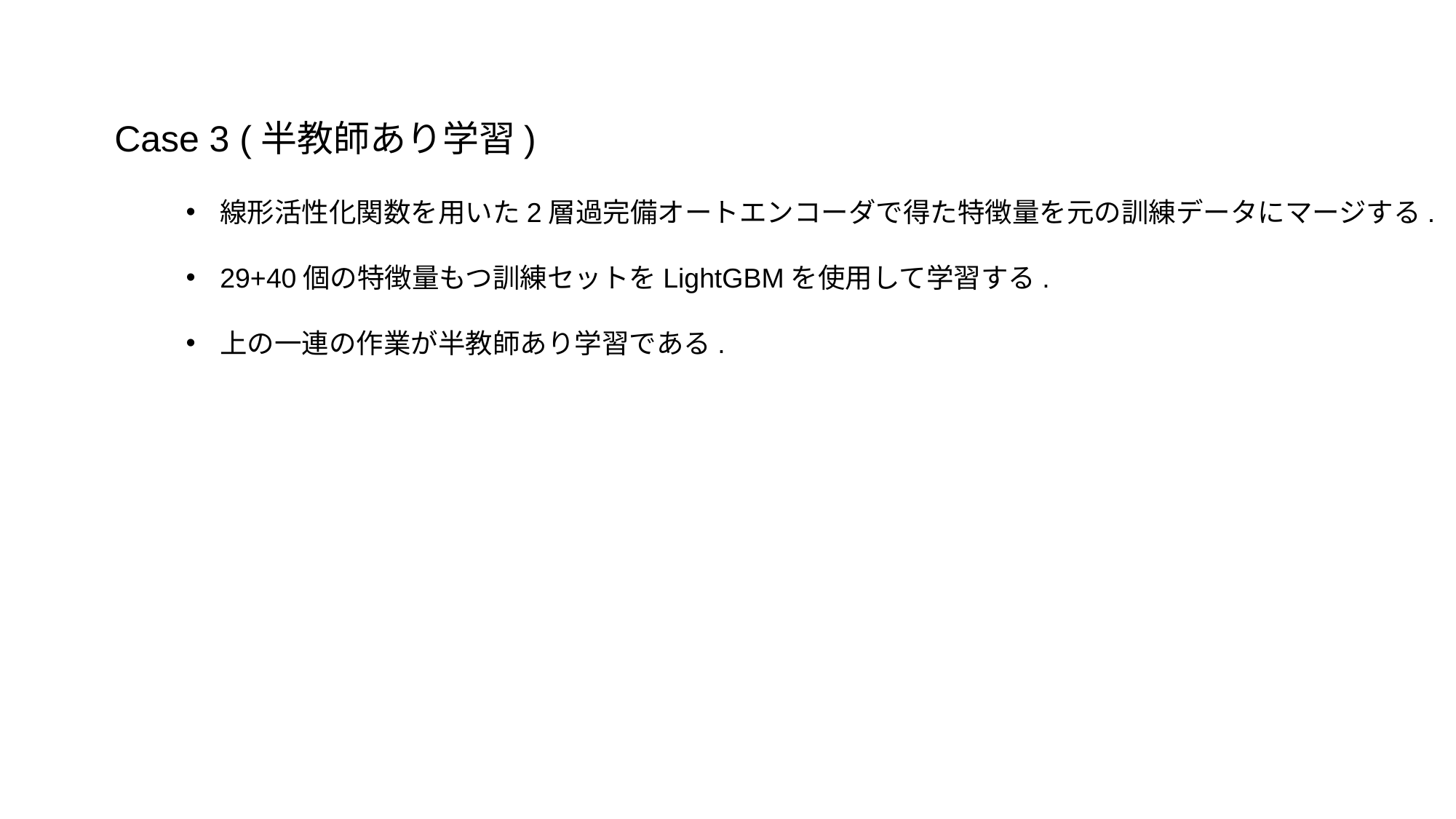

Case 3 (半教師あり学習)
線形活性化関数を用いた2層過完備オートエンコーダで得た特徴量を元の訓練データにマージする.

29+40個の特徴量もつ訓練セットをLightGBMを使用して学習する.

上の一連の作業が半教師あり学習である.